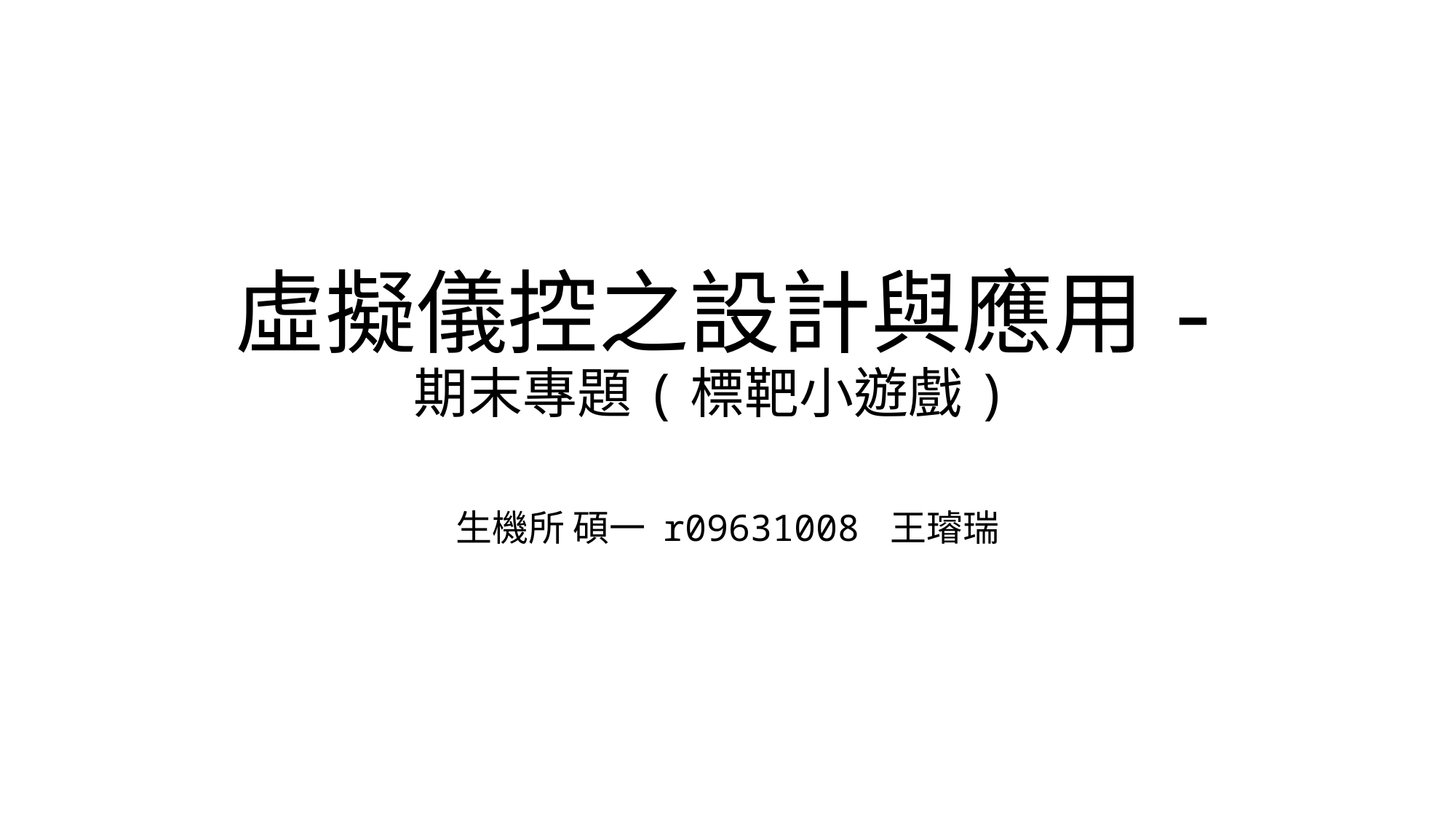

# 虛擬儀控之設計與應用- 期末專題(標靶小遊戲)

生機所 碩一 r09631008 王璿瑞